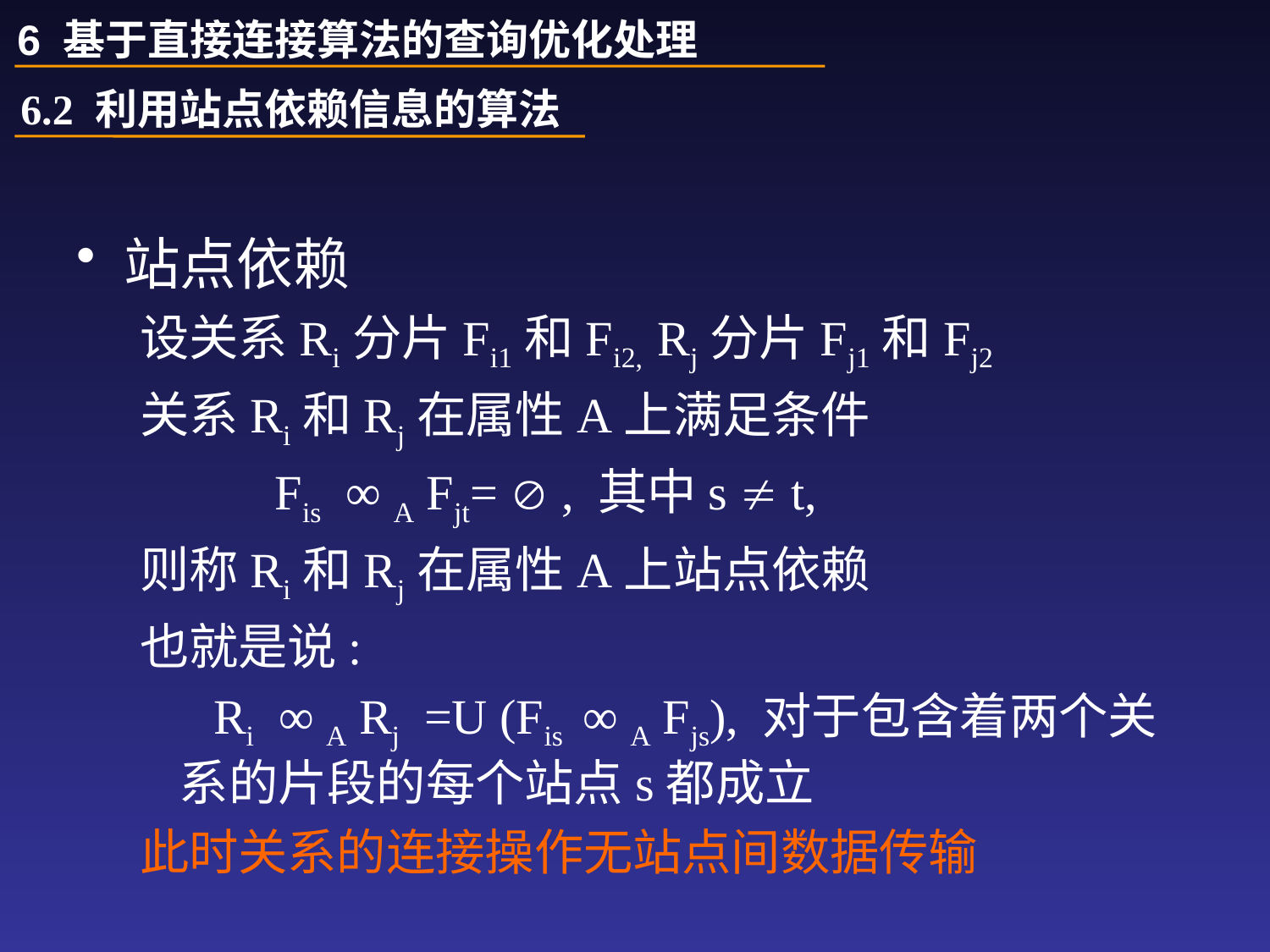

6 基于直接连接算法的查询优化处理

6.2 利用站点依赖信息的算法

站点依赖
设关系Ri分片Fi1和Fi2,  Rj分片Fj1和Fj2
关系Ri和Rj在属性A上满足条件
           Fis  ∞ A Fjt= ∅ , 其中s ≠ t,
则称Ri和Rj在属性A上站点依赖
也就是说:
      Ri  ∞ A Rj  =U (Fis  ∞ A Fjs), 对于包含着两个关系的片段的每个站点s都成立
此时关系的连接操作无站点间数据传输